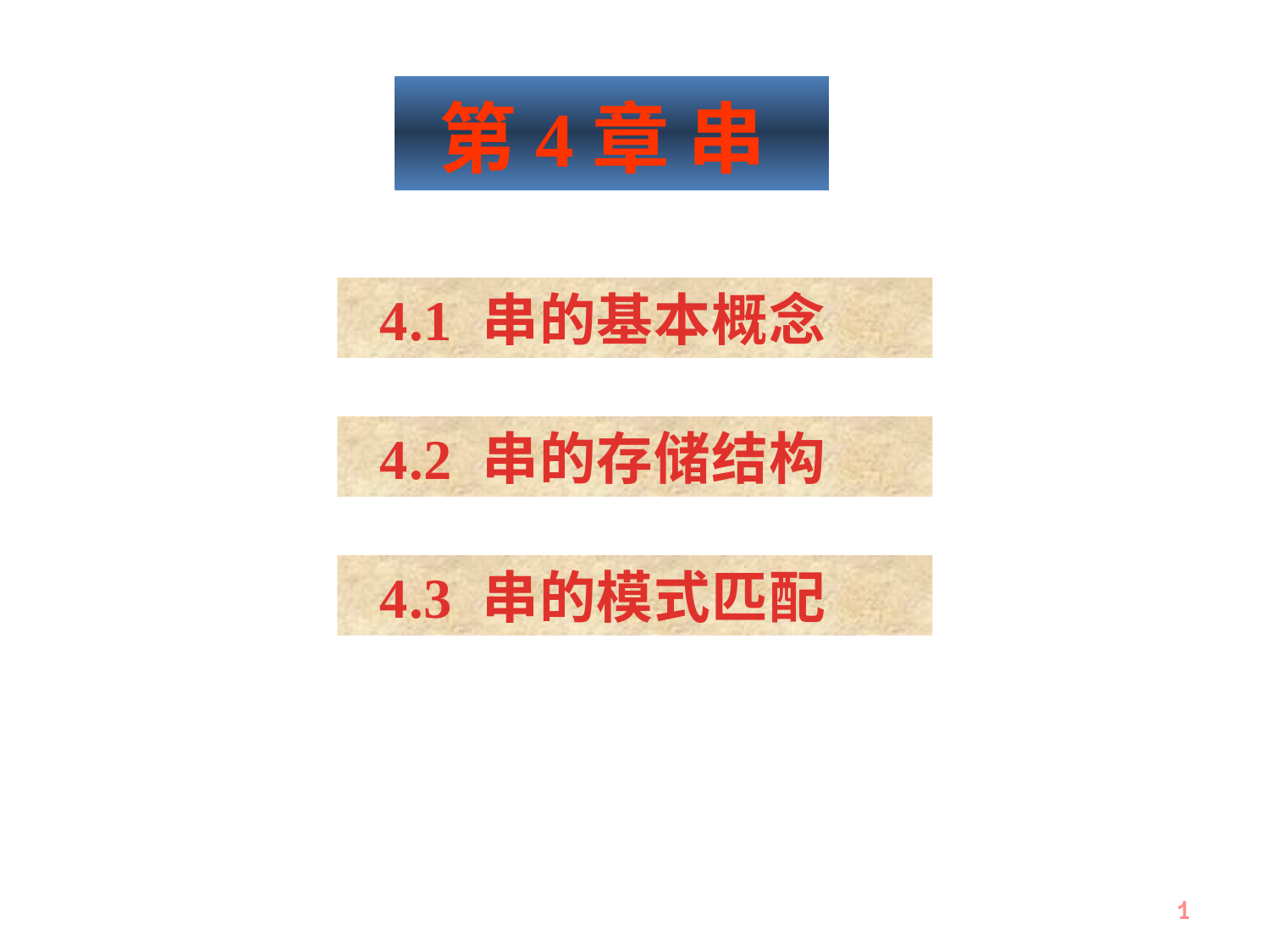

第4章 串
  4.1 串的基本概念
  4.2 串的存储结构
  4.3 串的模式匹配
1